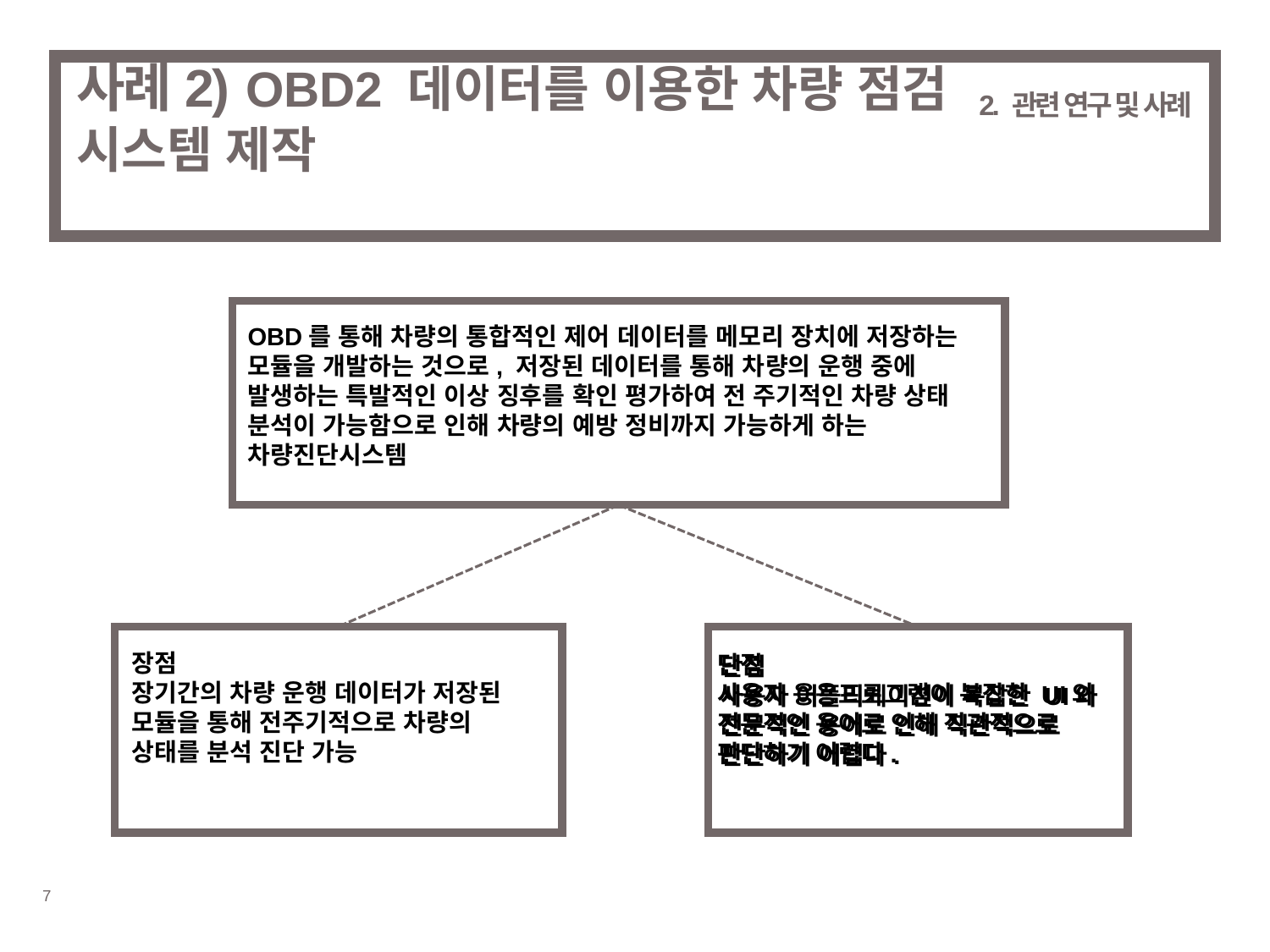

2. 관련 연구 및 사례

#
사례2) OBD2 데이터를 이용한 차량 점검 시스템 제작

OBD를 통해 차량의 통합적인 제어 데이터를 메모리 장치에 저장하는 모듈을 개발하는 것으로, 저장된 데이터를 통해 차량의 운행 중에 발생하는 특발적인 이상 징후를 확인 평가하여 전 주기적인 차량 상태 분석이 가능함으로 인해 차량의 예방 정비까지 가능하게 하는 차량진단시스템

장점
장기간의 차량 운행 데이터가 저장된 모듈을 통해 전주기적으로 차량의 상태를 분석 진단 가능

단점
사용자 어플리케이션이 복잡한 UI와 전문적인 용어로 인해 직관적으로 판단하기 어렵다.
단점
사용자 응용프로그램이 복잡한 UI와 전문적인 용어로 인해 직관적으로 판단하기 어렵다.